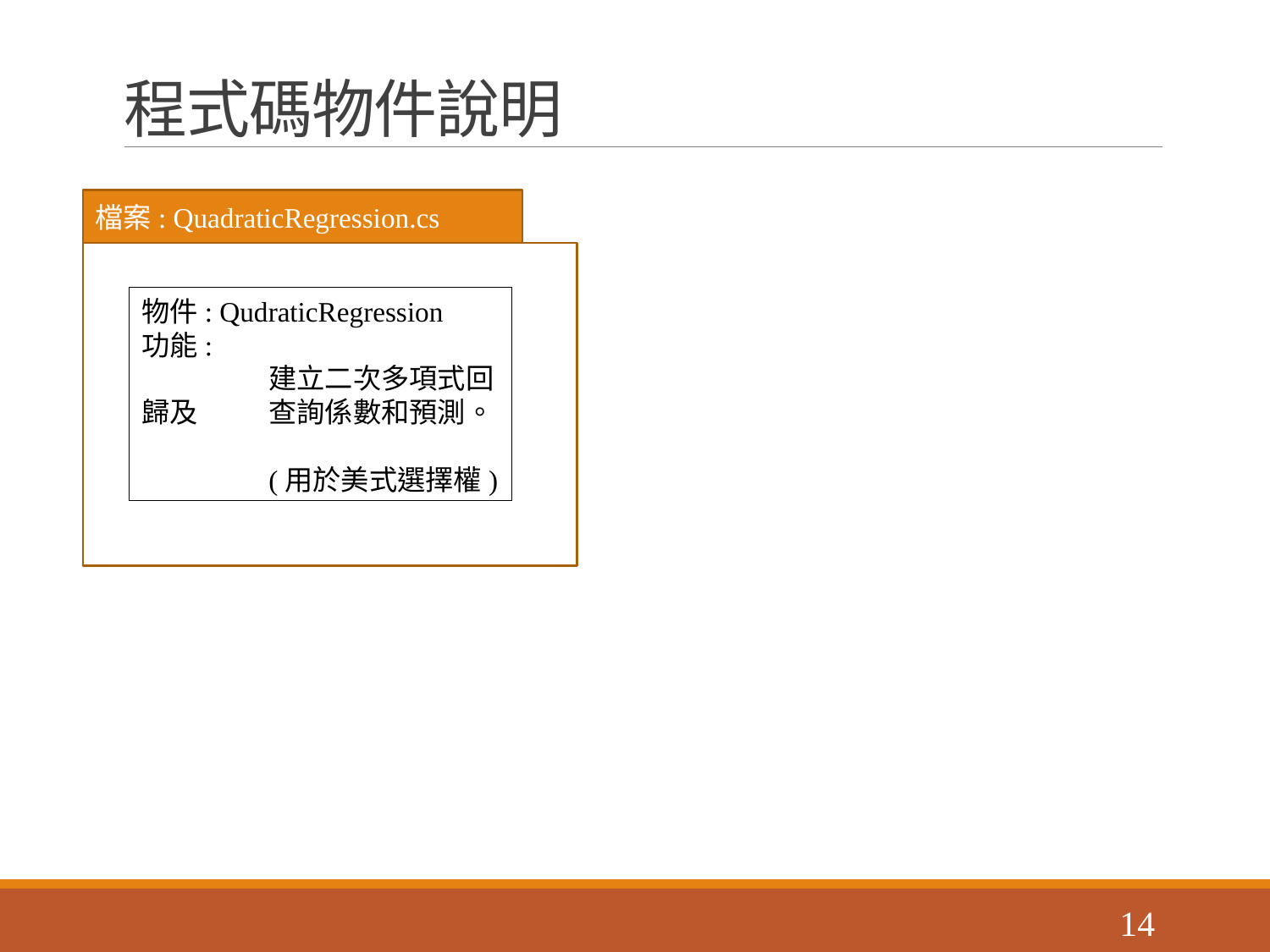

# 程式碼物件說明
檔案: QuadraticRegression.cs

物件: QudraticRegression
功能:
	建立二次多項式回歸及	查詢係數和預測。
	(用於美式選擇權)

14